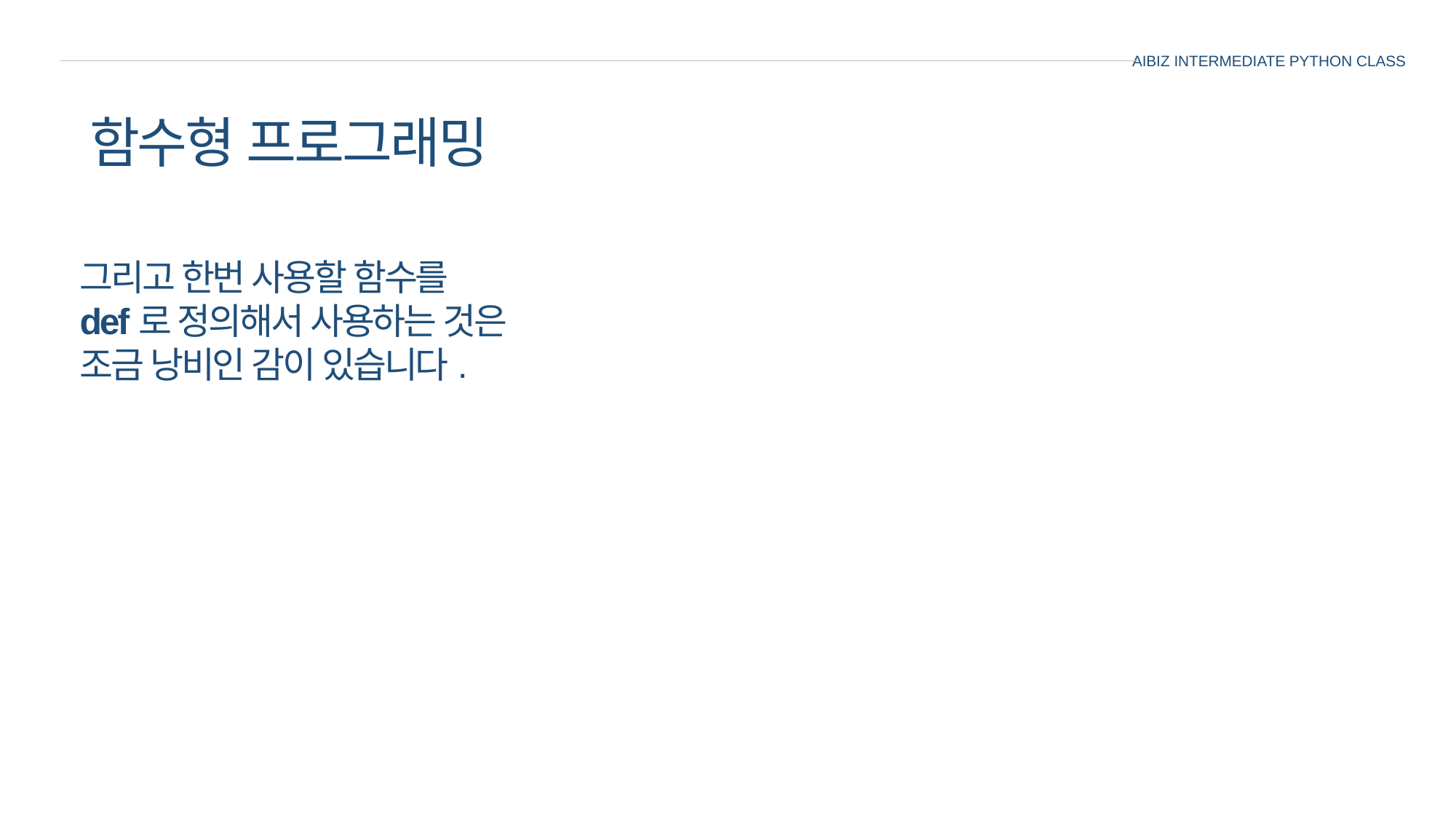

AIBIZ INTERMEDIATE PYTHON CLASS
함수형 프로그래밍
그리고 한번 사용할 함수를
def로 정의해서 사용하는 것은
조금 낭비인 감이 있습니다.